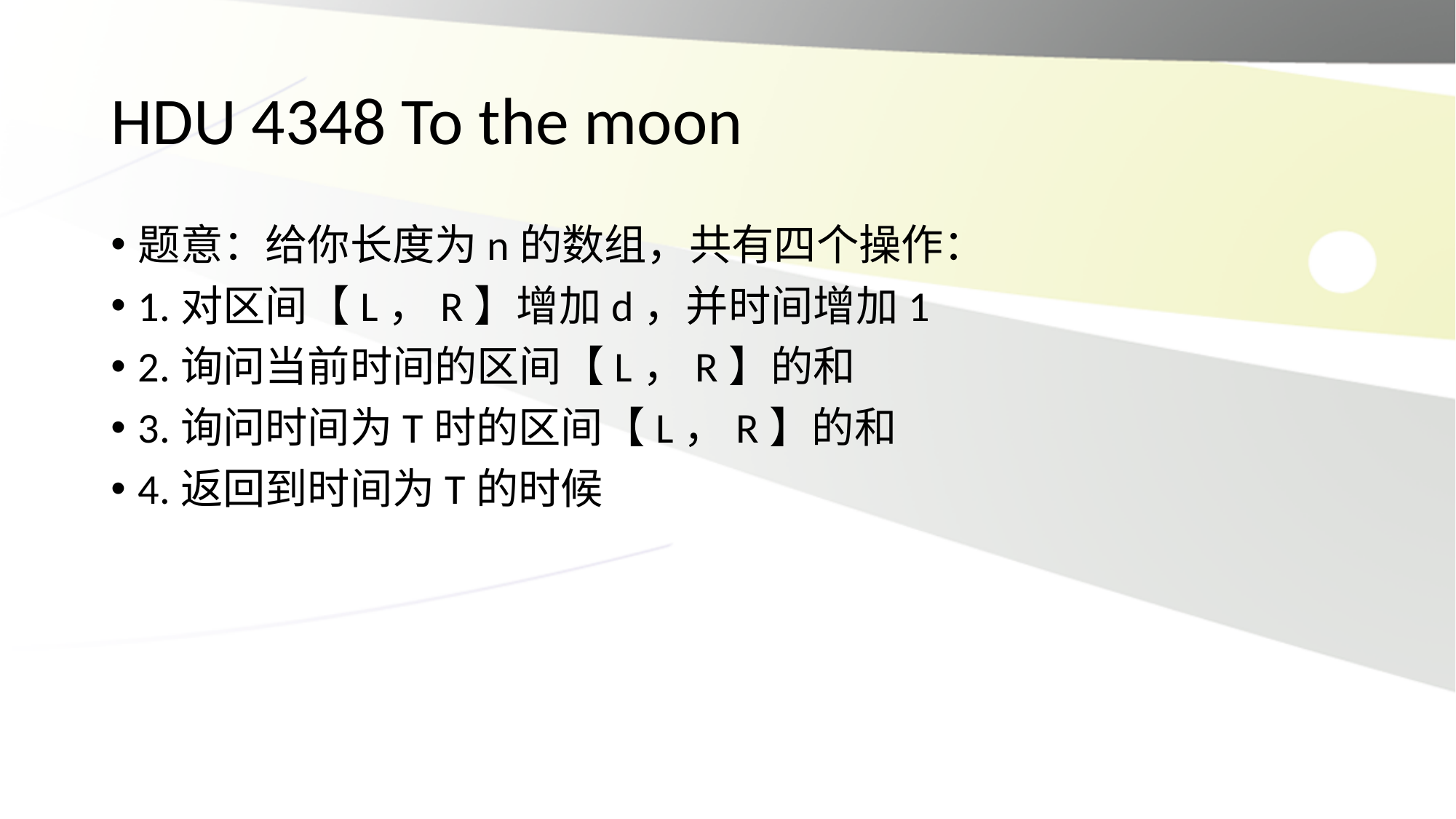

# HDU 4348 To the moon
题意：给你长度为n的数组，共有四个操作：
1.对区间【L，R】增加d，并时间增加1
2.询问当前时间的区间【L，R】的和
3.询问时间为T时的区间【L，R】的和
4.返回到时间为T的时候